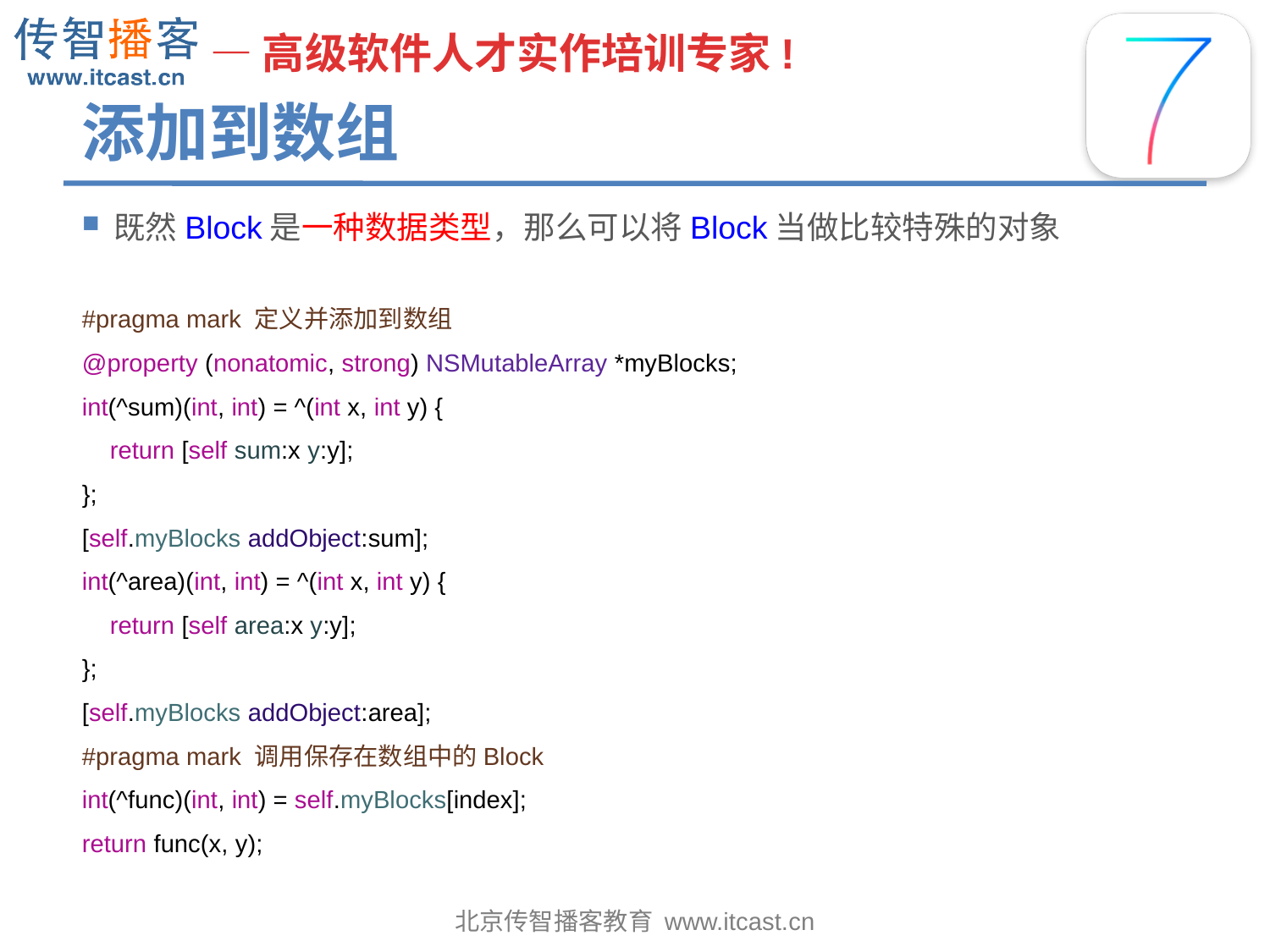

# 添加到数组
既然Block是一种数据类型，那么可以将Block当做比较特殊的对象

#pragma mark 定义并添加到数组
@property (nonatomic, strong) NSMutableArray *myBlocks;
int(^sum)(int, int) = ^(int x, int y) {
    return [self sum:x y:y];
};
[self.myBlocks addObject:sum];
int(^area)(int, int) = ^(int x, int y) {
    return [self area:x y:y];
};
[self.myBlocks addObject:area];
#pragma mark 调用保存在数组中的Block
int(^func)(int, int) = self.myBlocks[index];
return func(x, y);